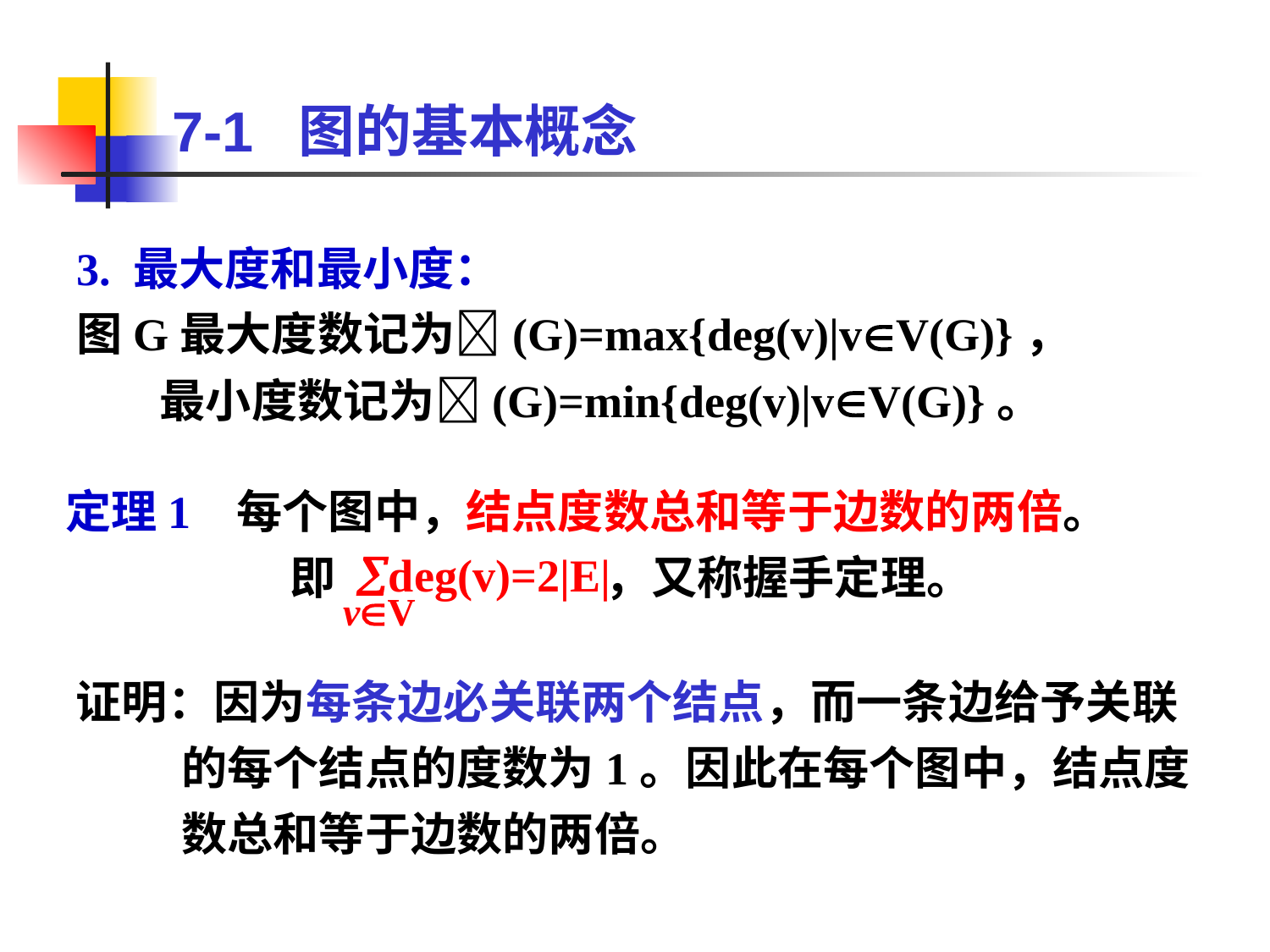

# 7-1  图的基本概念
3. 最大度和最小度：
图G最大度数记为Δ(G)=max{deg(v)|v∈V(G)}，
       最小度数记为δ(G)=min{deg(v)|v∈V(G)}。

定理1   每个图中，结点度数总和等于边数的两倍。  即                          ，又称握手定理。
∑deg(v)=2|E|
v∈V
证明：因为每条边必关联两个结点，而一条边给予关联的每个结点的度数为1。因此在每个图中，结点度数总和等于边数的两倍。
14